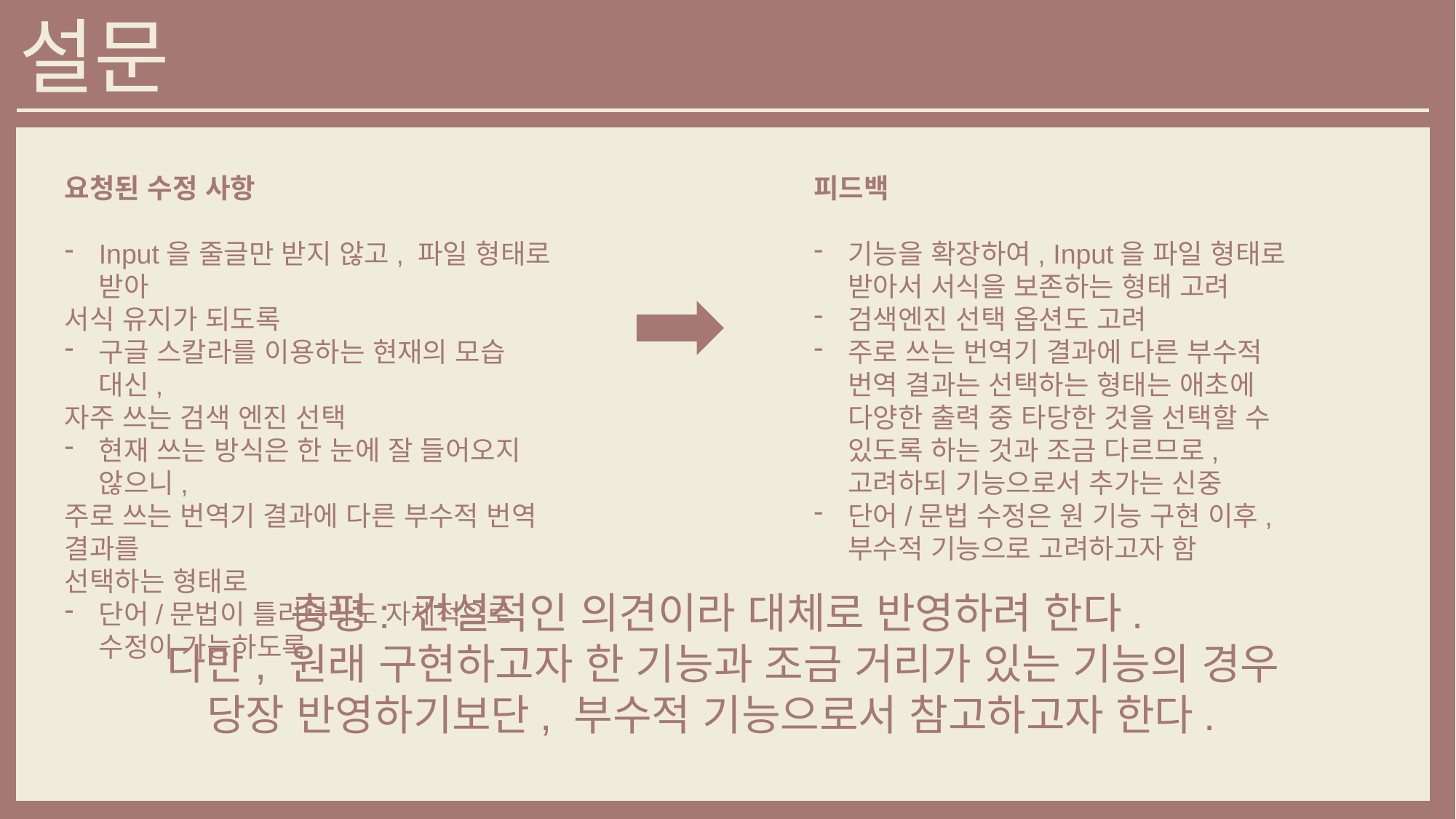

설문

피드백

기능을 확장하여, Input을 파일 형태로 받아서 서식을 보존하는 형태 고려
검색엔진 선택 옵션도 고려
주로 쓰는 번역기 결과에 다른 부수적 번역 결과는 선택하는 형태는 애초에 다양한 출력 중 타당한 것을 선택할 수 있도록 하는 것과 조금 다르므로, 고려하되 기능으로서 추가는 신중
단어/문법 수정은 원 기능 구현 이후, 부수적 기능으로 고려하고자 함
요청된 수정 사항

Input을 줄글만 받지 않고, 파일 형태로 받아
서식 유지가 되도록
구글 스칼라를 이용하는 현재의 모습 대신,
자주 쓰는 검색 엔진 선택
현재 쓰는 방식은 한 눈에 잘 들어오지 않으니,
주로 쓰는 번역기 결과에 다른 부수적 번역 결과를
선택하는 형태로
단어/문법이 틀리더라도 자체적으로 수정이 가능하도록

총평: 건설적인 의견이라 대체로 반영하려 한다.
다만, 원래 구현하고자 한 기능과 조금 거리가 있는 기능의 경우
당장 반영하기보단, 부수적 기능으로서 참고하고자 한다.